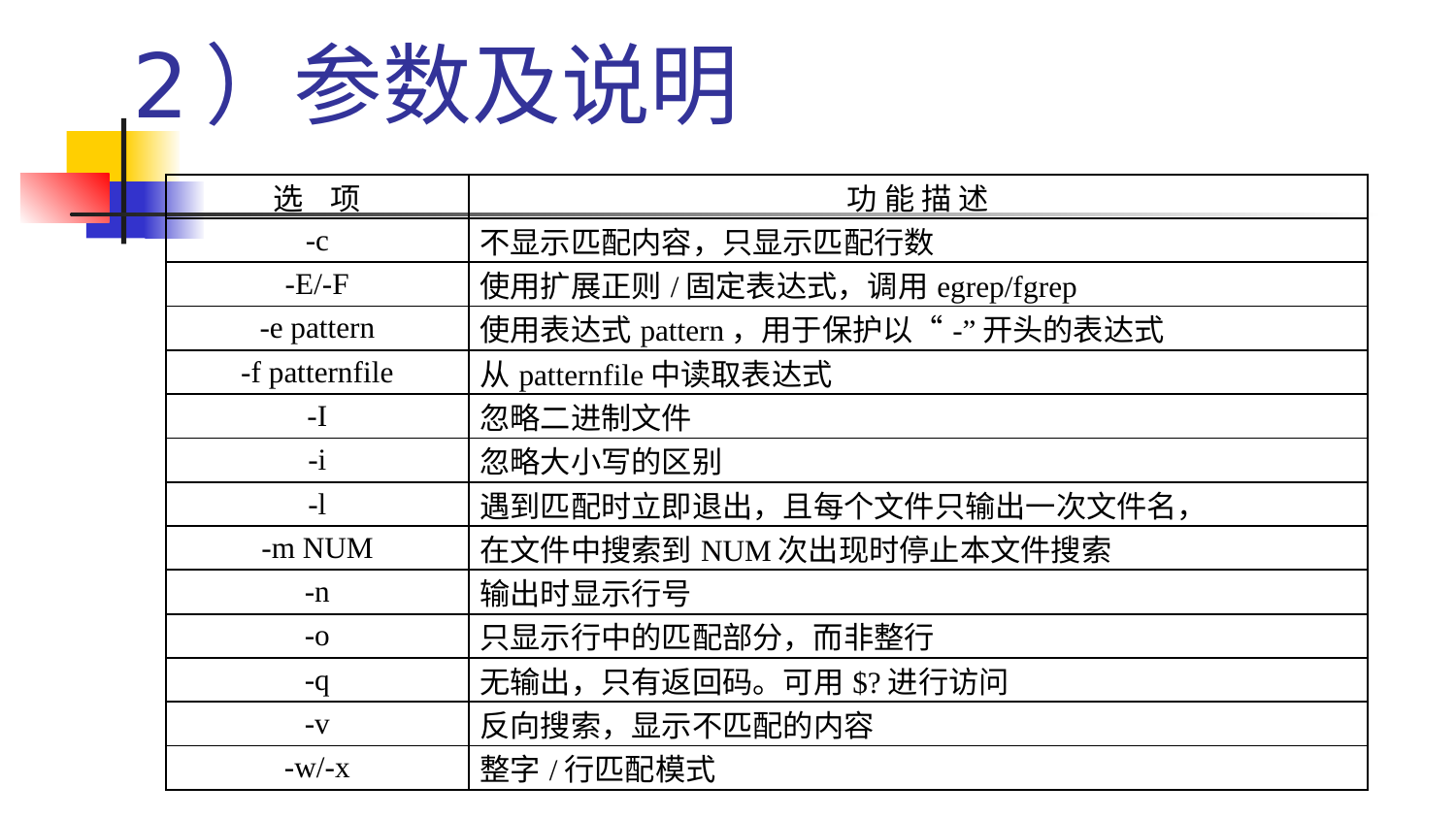

# 2）参数及说明
| 选 项 | 功 能 描 述 |
| --- | --- |
| -c | 不显示匹配内容，只显示匹配行数 |
| -E/-F | 使用扩展正则/固定表达式，调用egrep/fgrep |
| -e pattern | 使用表达式pattern，用于保护以“-”开头的表达式 |
| -f patternfile | 从patternfile中读取表达式 |
| -I | 忽略二进制文件 |
| -i | 忽略大小写的区别 |
| -l | 遇到匹配时立即退出，且每个文件只输出一次文件名， |
| -m NUM | 在文件中搜索到NUM次出现时停止本文件搜索 |
| -n | 输出时显示行号 |
| -o | 只显示行中的匹配部分，而非整行 |
| -q | 无输出，只有返回码。可用$?进行访问 |
| -v | 反向搜索，显示不匹配的内容 |
| -w/-x | 整字/行匹配模式 |